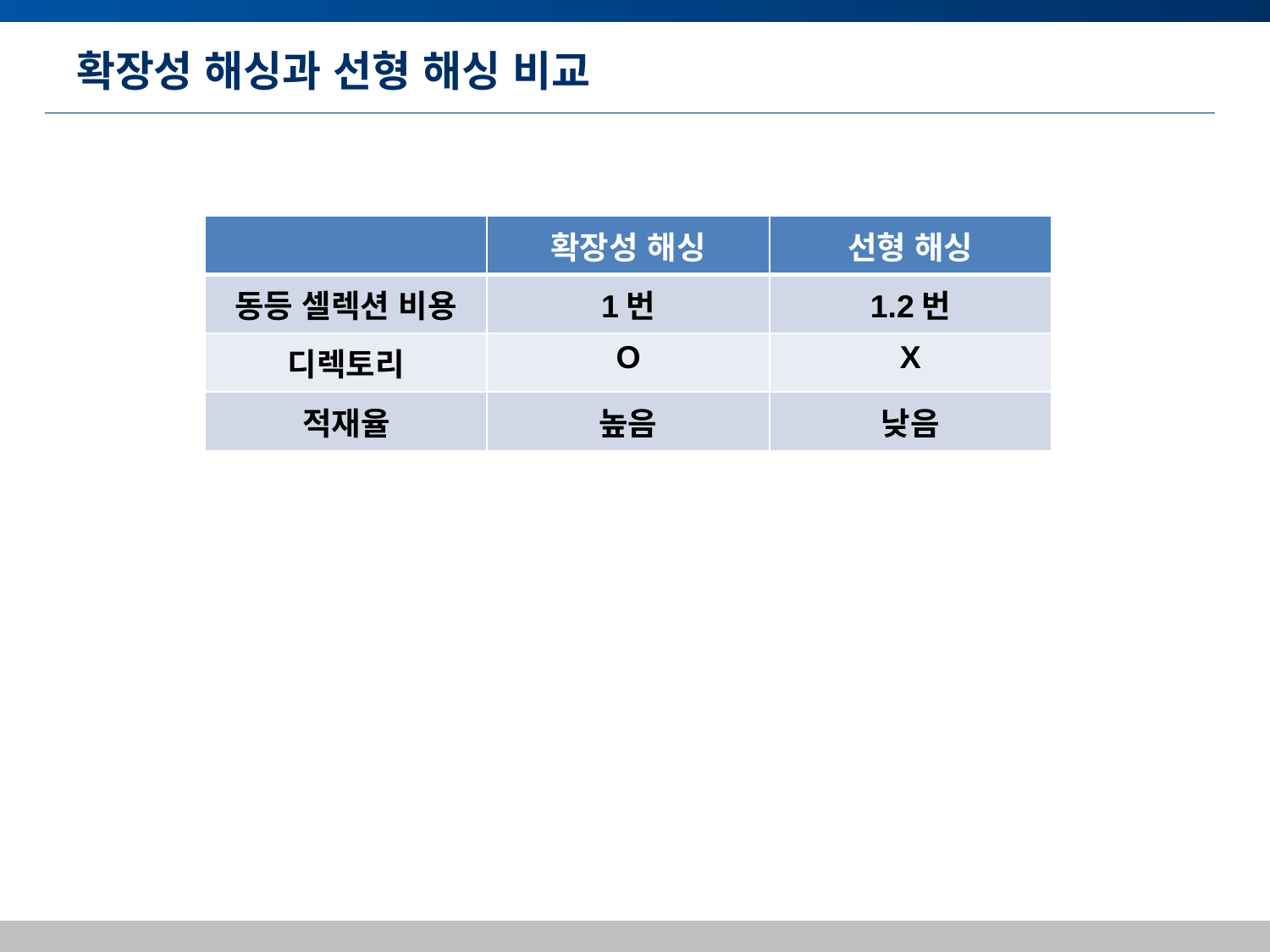

# 확장성 해싱과 선형 해싱 비교
|  | 확장성 해싱 | 선형 해싱 |
| --- | --- | --- |
| 동등 셀렉션 비용 | 1번 | 1.2번 |
| 디렉토리 | O | X |
| 적재율 | 높음 | 낮음 |